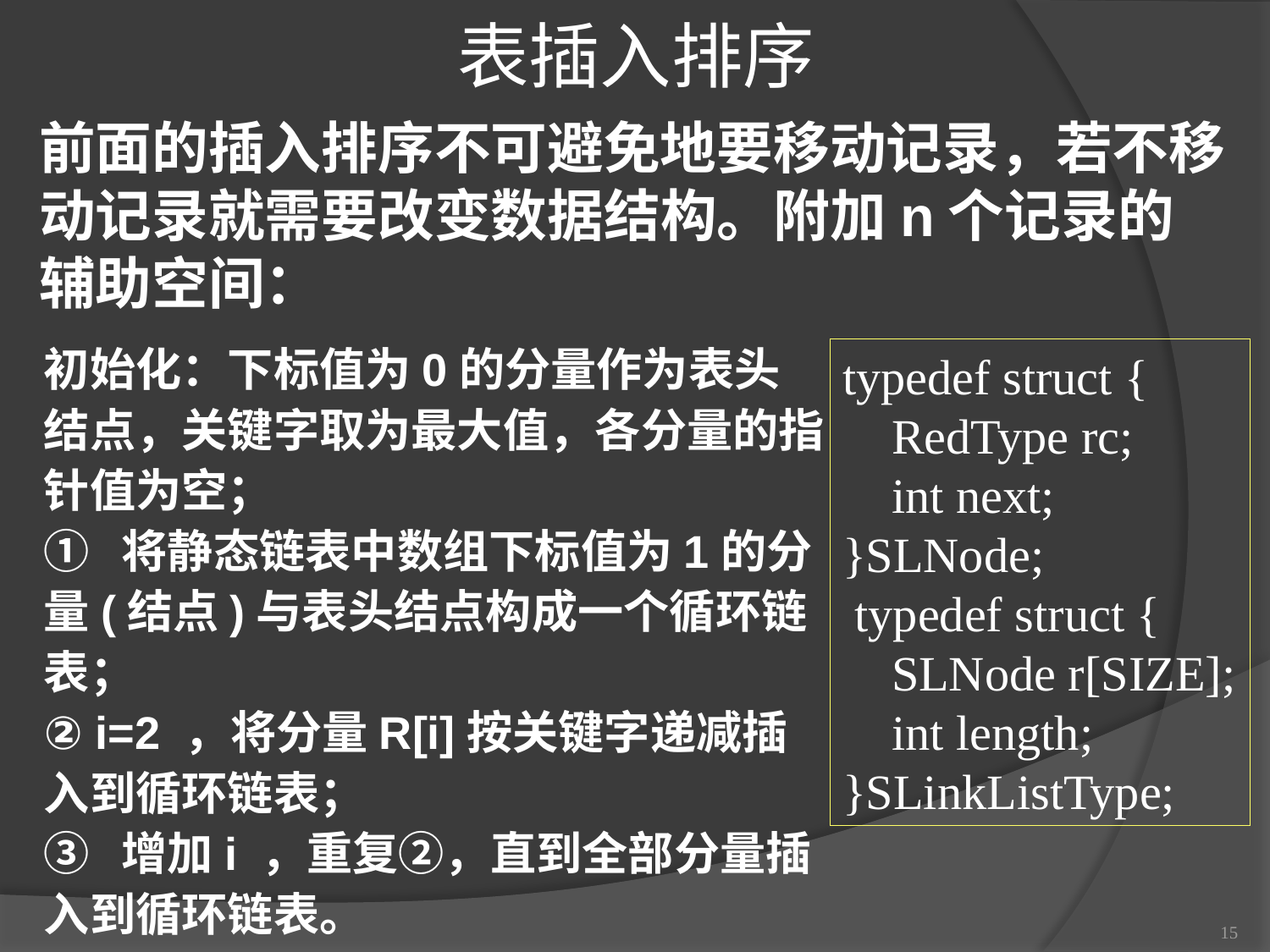

# 表插入排序
前面的插入排序不可避免地要移动记录，若不移动记录就需要改变数据结构。附加n个记录的辅助空间：

初始化：下标值为0的分量作为表头结点，关键字取为最大值，各分量的指针值为空；
①  将静态链表中数组下标值为1的分量(结点)与表头结点构成一个循环链表；
② i=2 ，将分量R[i]按关键字递减插入到循环链表；
③  增加i ，重复②，直到全部分量插入到循环链表。
typedef struct {
    RedType rc;
    int next;
}SLNode;
 typedef struct {
    SLNode r[SIZE];
    int length;
}SLinkListType;
15